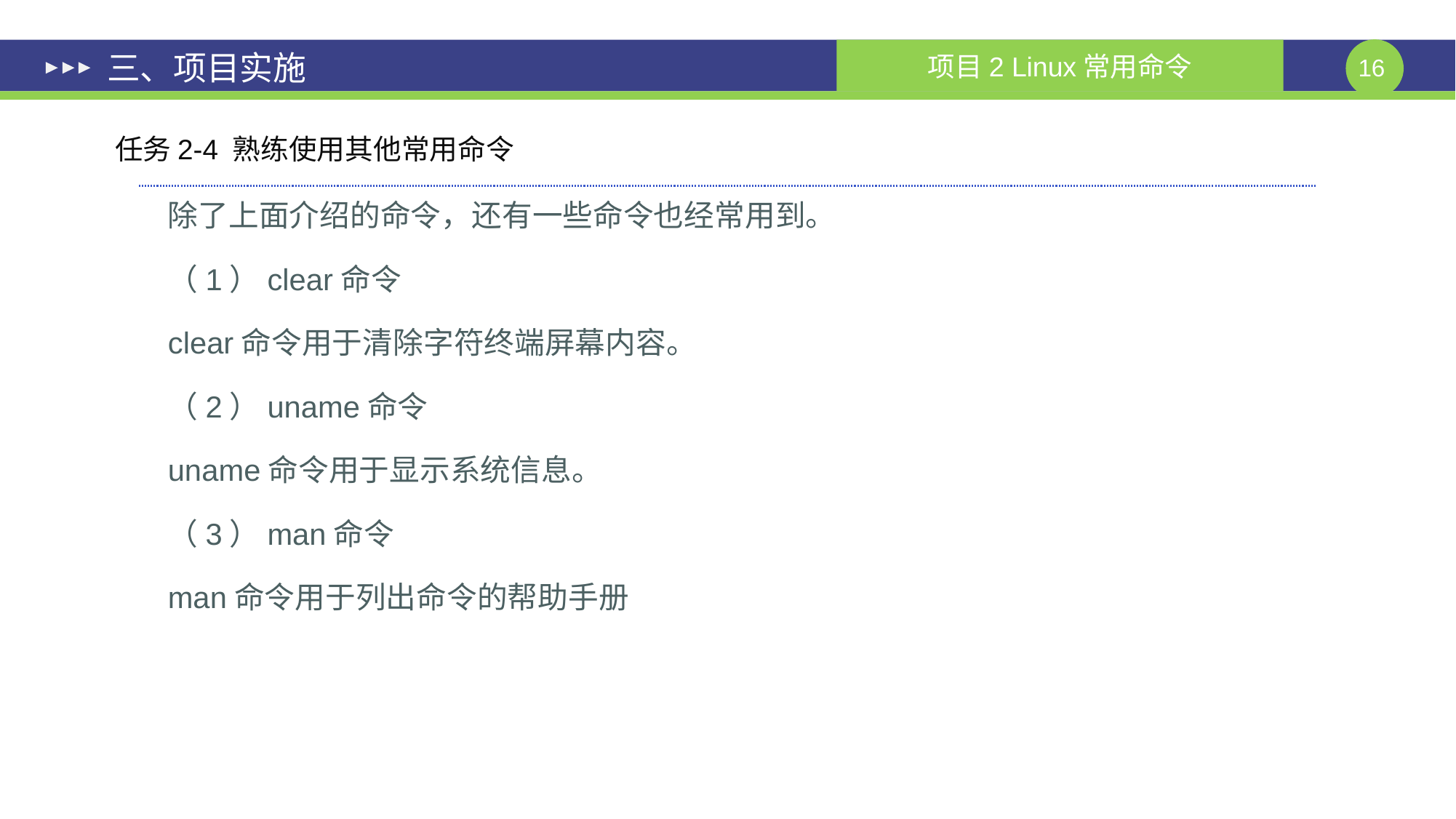

# 三、项目实施
任务2-4 熟练使用其他常用命令
除了上面介绍的命令，还有一些命令也经常用到。
（1）clear命令
clear命令用于清除字符终端屏幕内容。
（2）uname命令
uname命令用于显示系统信息。
（3）man命令
man命令用于列出命令的帮助手册